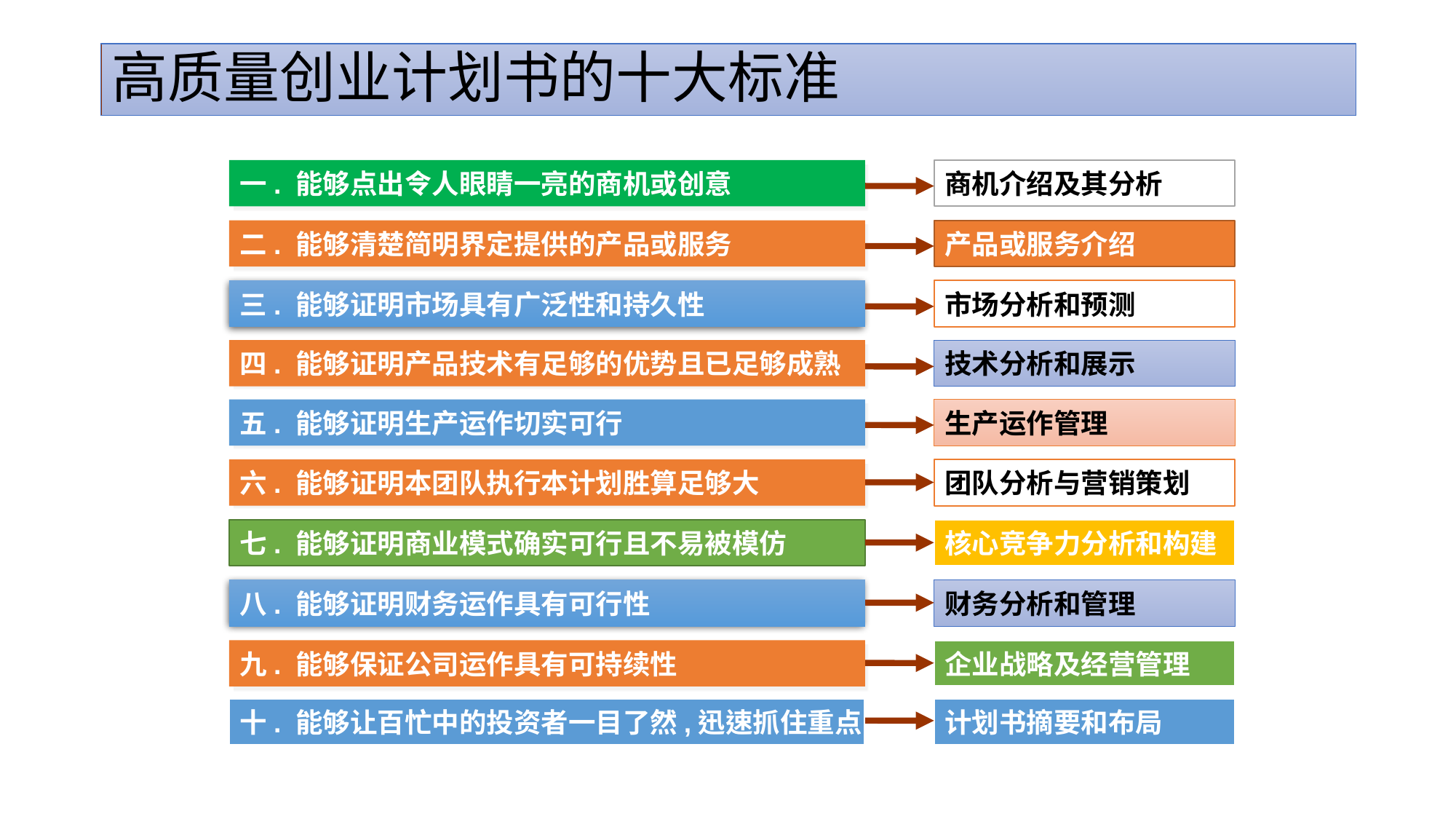

# 高质量创业计划书的十大标准
一. 能够点出令人眼睛一亮的商机或创意
商机介绍及其分析

二. 能够清楚简明界定提供的产品或服务
产品或服务介绍

三. 能够证明市场具有广泛性和持久性
市场分析和预测

四. 能够证明产品技术有足够的优势且已足够成熟
技术分析和展示

五. 能够证明生产运作切实可行
生产运作管理

六. 能够证明本团队执行本计划胜算足够大
团队分析与营销策划

七. 能够证明商业模式确实可行且不易被模仿
核心竞争力分析和构建

八. 能够证明财务运作具有可行性
财务分析和管理

九. 能够保证公司运作具有可持续性
企业战略及经营管理

十. 能够让百忙中的投资者一目了然,迅速抓住重点
计划书摘要和布局